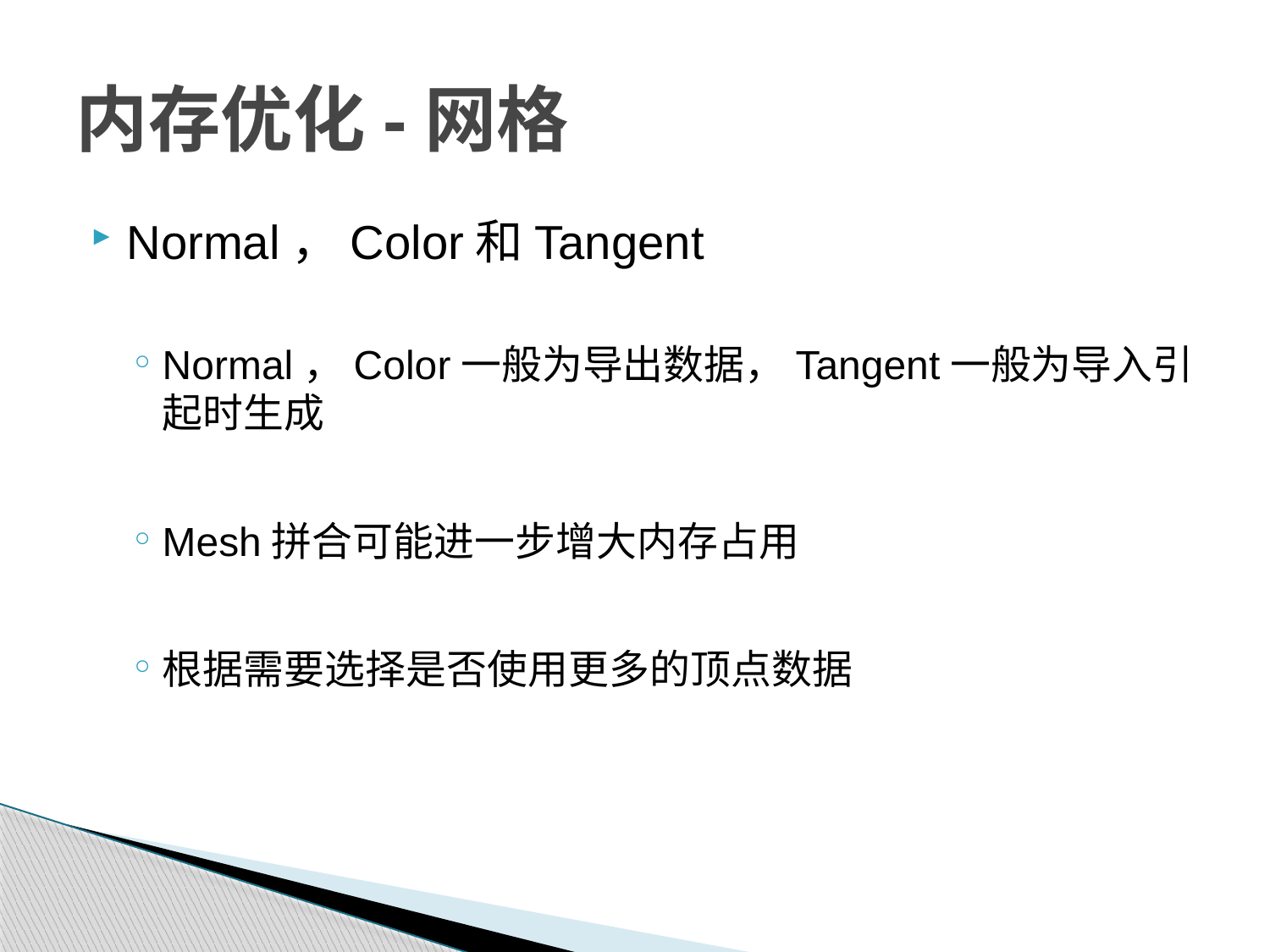

# 内存优化-网格
Normal，Color和Tangent

Normal，Color一般为导出数据，Tangent一般为导入引起时生成

Mesh拼合可能进一步增大内存占用

根据需要选择是否使用更多的顶点数据